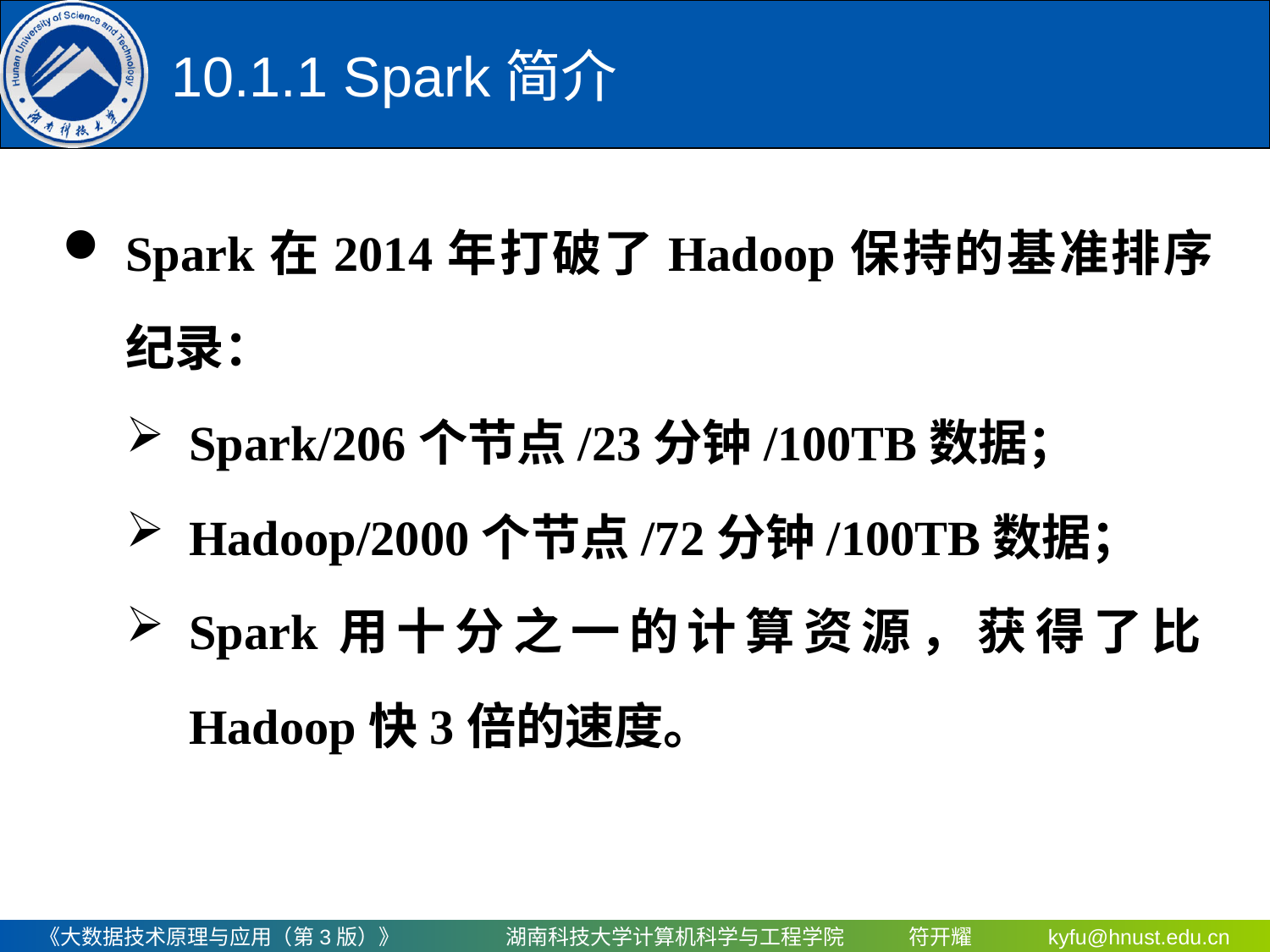

# 10.1.1 Spark简介
Spark在2014年打破了Hadoop保持的基准排序纪录：
Spark/206个节点/23分钟/100TB数据；
Hadoop/2000个节点/72分钟/100TB数据；
Spark用十分之一的计算资源，获得了比Hadoop快3倍的速度。